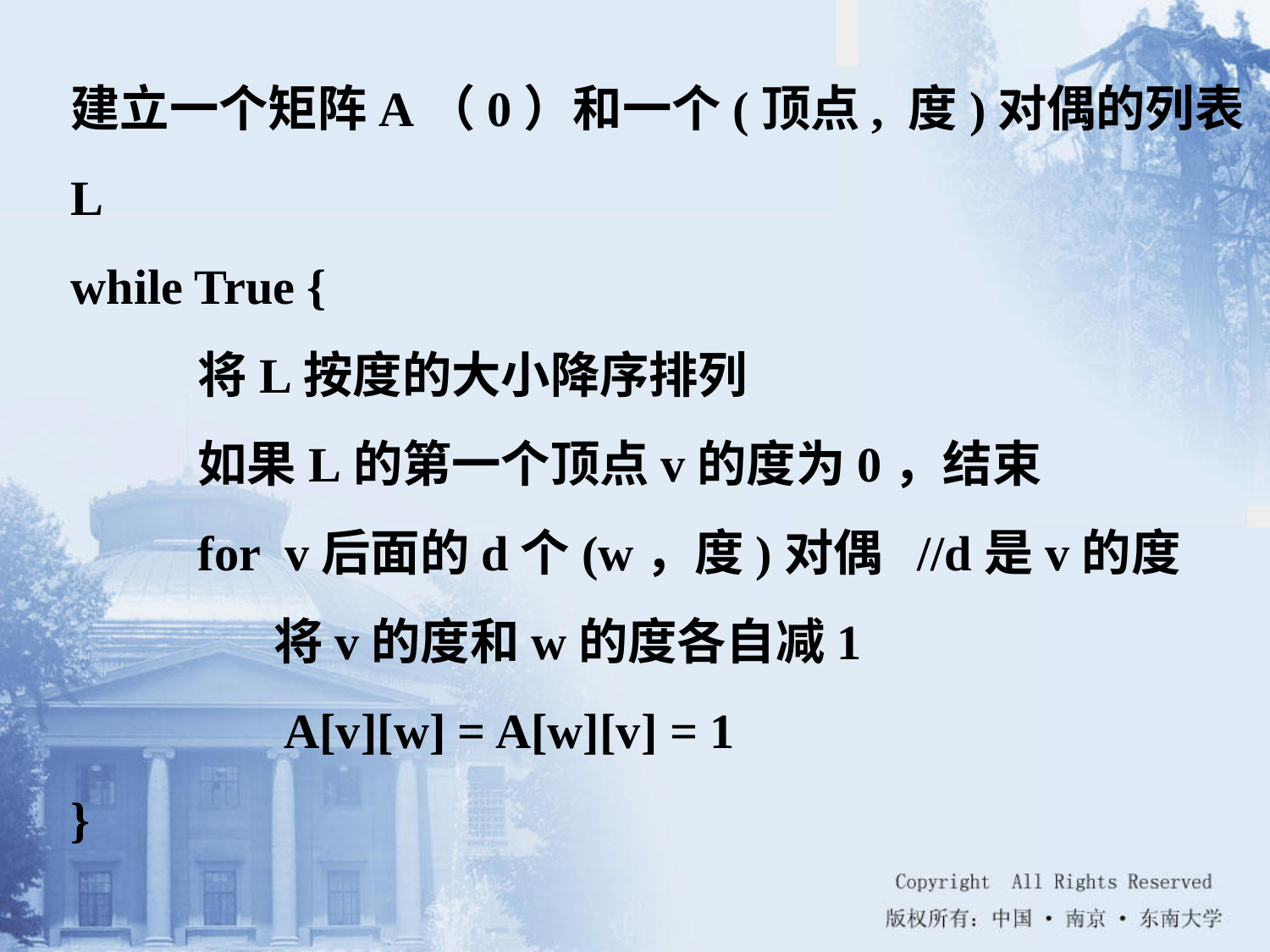

建立一个矩阵A（0）和一个(顶点, 度)对偶的列表L
while True {
	将L按度的大小降序排列
	如果L的第一个顶点v的度为0，结束
	for  v后面的d个(w，度)对偶  //d是v的度
                 将v的度和w的度各自减1
	       A[v][w] = A[w][v] = 1
}